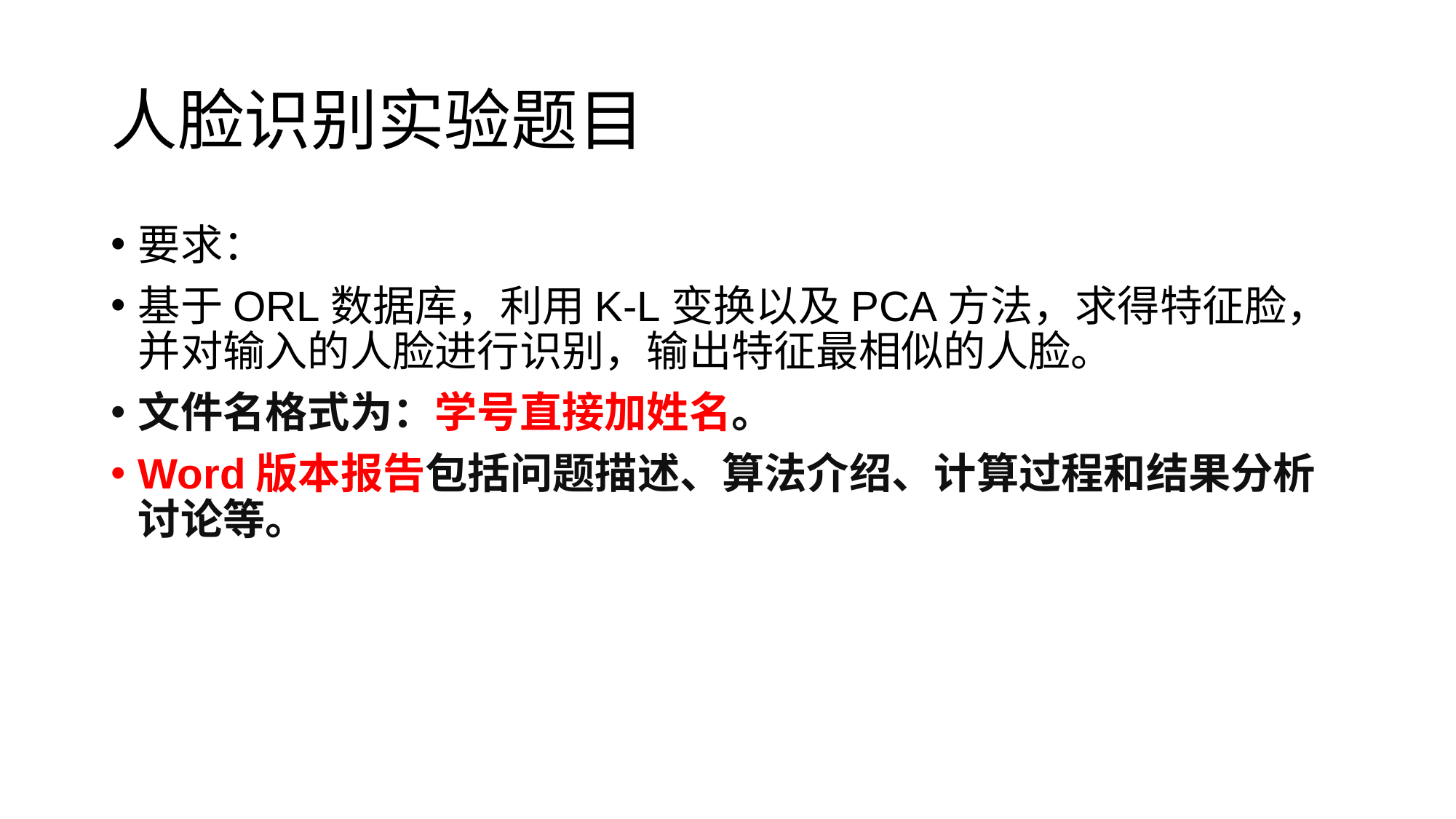

# 人脸识别实验题目
要求：
基于ORL数据库，利用K-L变换以及PCA方法，求得特征脸，并对输入的人脸进行识别，输出特征最相似的人脸。
文件名格式为：学号直接加姓名。
Word版本报告包括问题描述、算法介绍、计算过程和结果分析讨论等。